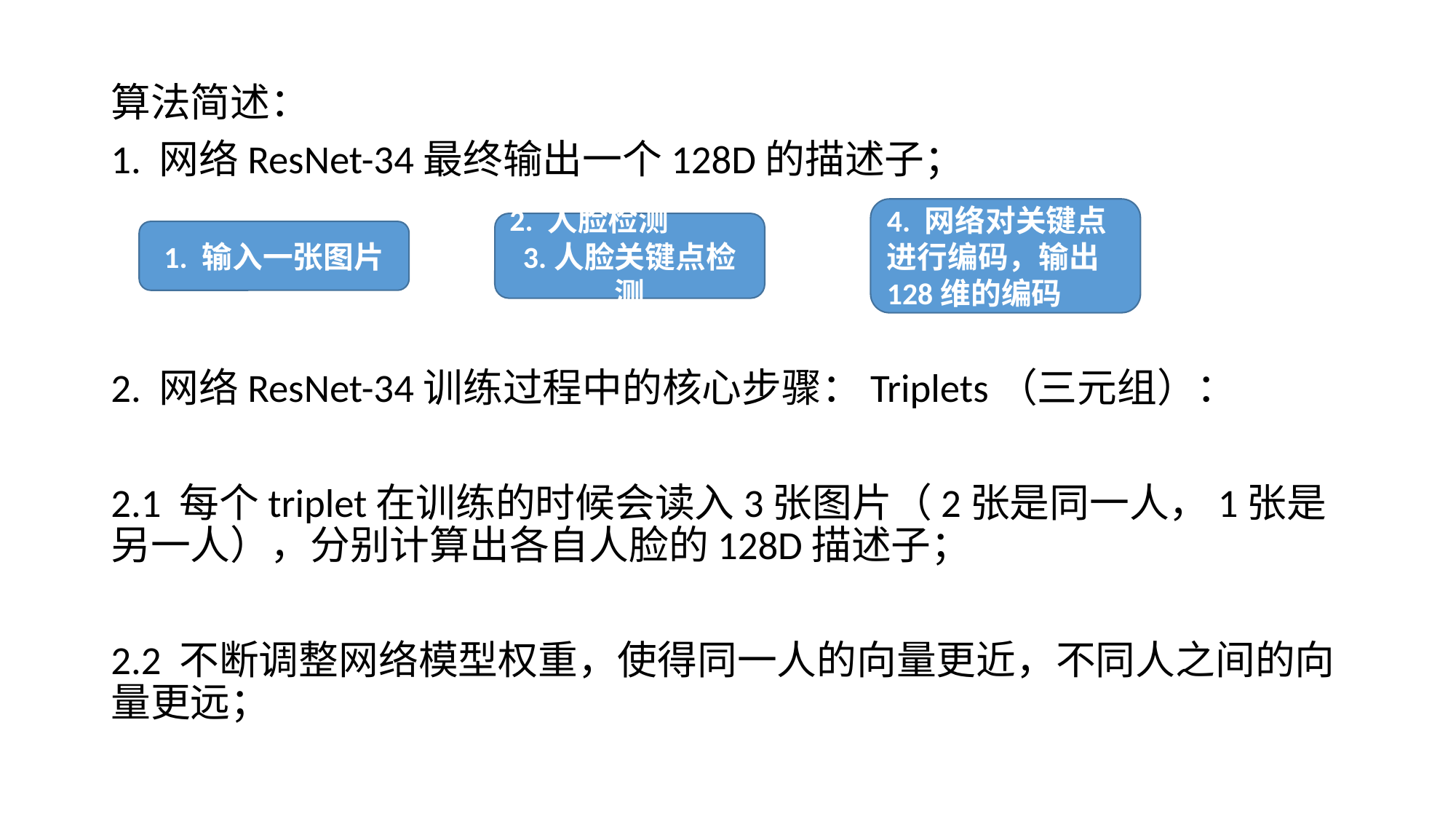

算法简述：
1. 网络ResNet-34最终输出一个128D的描述子；

2. 网络ResNet-34训练过程中的核心步骤：Triplets（三元组）：

2.1 每个triplet在训练的时候会读入3张图片（2张是同一人，1张是另一人），分别计算出各自人脸的128D描述子；

2.2 不断调整网络模型权重，使得同一人的向量更近，不同人之间的向量更远；
4. 网络对关键点进行编码，输出128维的编码
2. 人脸检测
3.人脸关键点检测
1. 输入一张图片